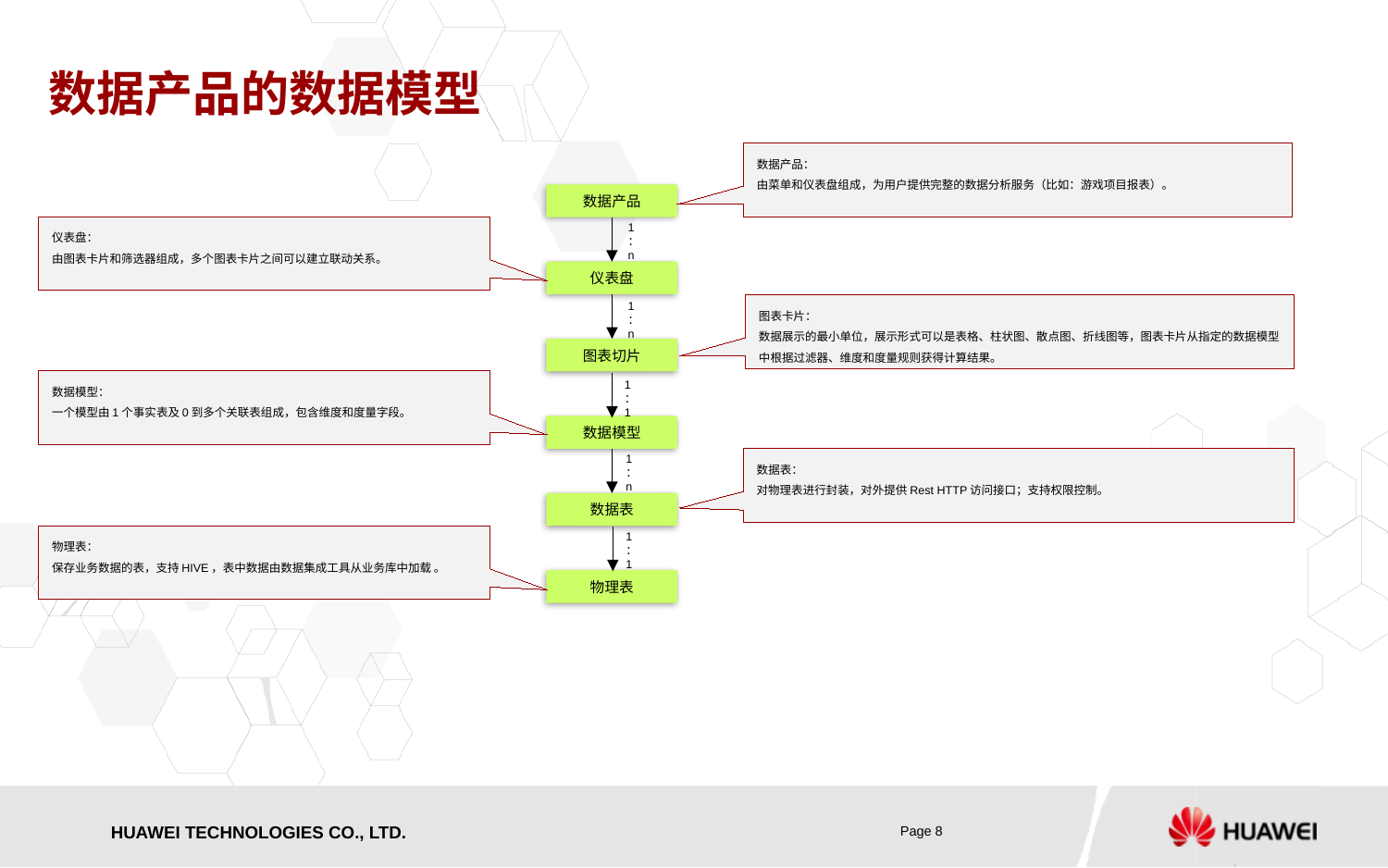

# 数据产品的数据模型
数据产品：
由菜单和仪表盘组成，为用户提供完整的数据分析服务（比如：游戏项目报表）。

数据产品
1
：
n
仪表盘：
由图表卡片和筛选器组成，多个图表卡片之间可以建立联动关系。

仪表盘
1
：
n
图表卡片：
数据展示的最小单位，展示形式可以是表格、柱状图、散点图、折线图等，图表卡片从指定的数据模型中根据过滤器、维度和度量规则获得计算结果。

图表切片
数据模型：
一个模型由1个事实表及0到多个关联表组成，包含维度和度量字段。
1
：
1

数据模型
1
：
n
数据表：
对物理表进行封装，对外提供Rest HTTP访问接口；支持权限控制。

数据表
1
：
1
物理表：
保存业务数据的表，支持HIVE，表中数据由数据集成工具从业务库中加载 。

物理表